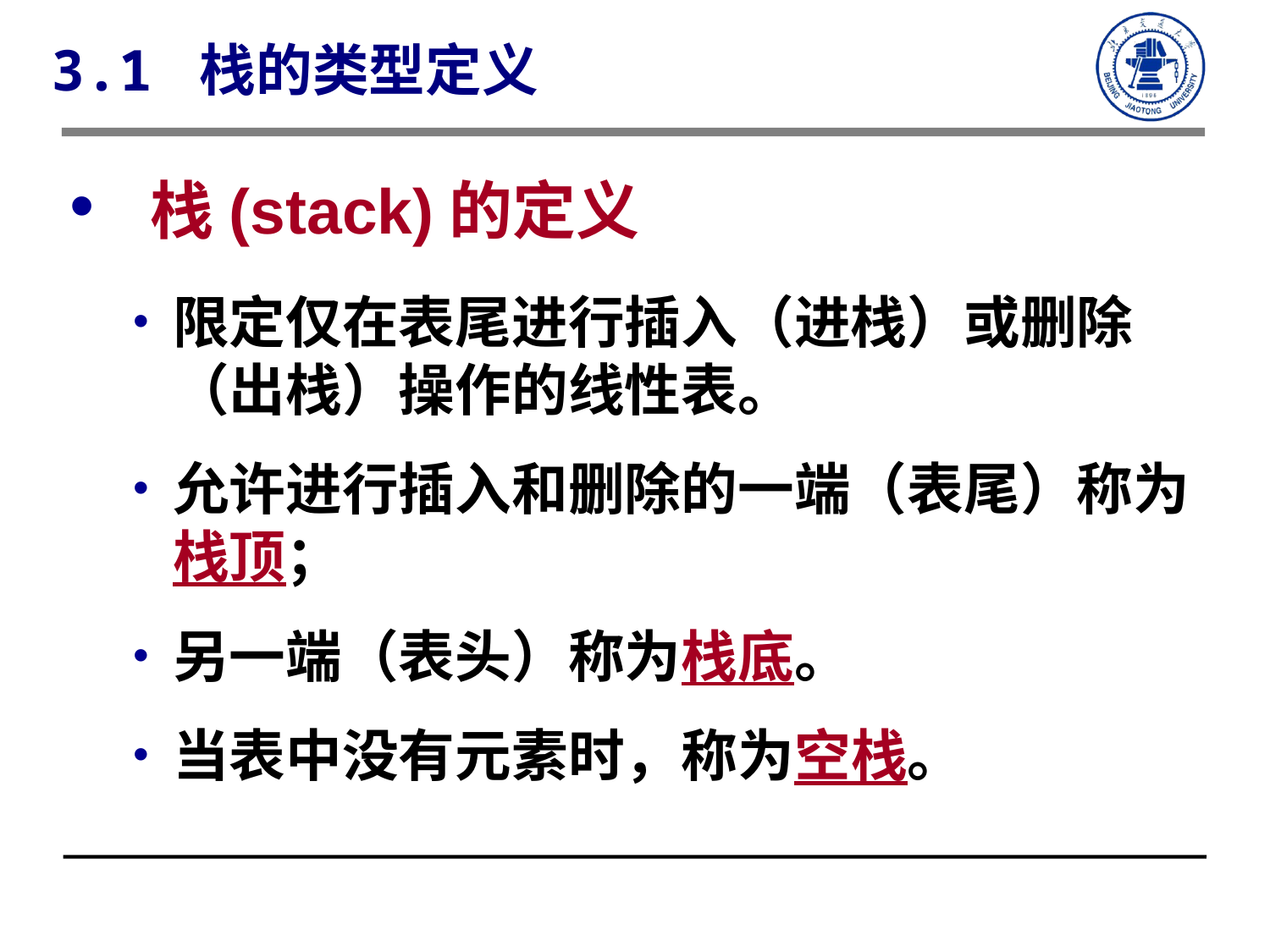

3.1 栈的类型定义

# 栈(stack)的定义
限定仅在表尾进行插入（进栈）或删除（出栈）操作的线性表。
允许进行插入和删除的一端（表尾）称为栈顶；
另一端（表头）称为栈底。
当表中没有元素时，称为空栈。